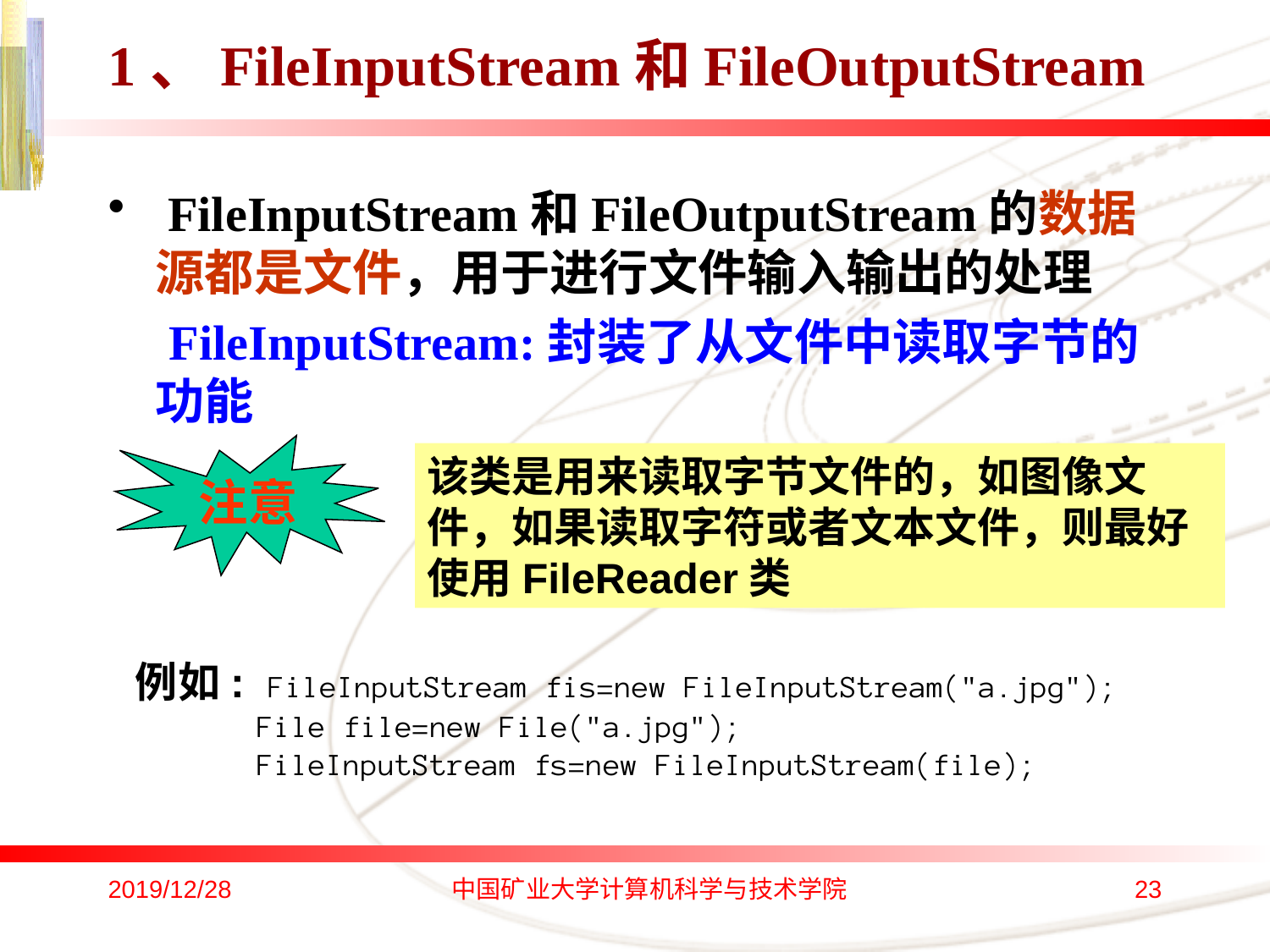

# 1、FileInputStream和FileOutputStream
 FileInputStream和FileOutputStream的数据源都是文件，用于进行文件输入输出的处理
　FileInputStream:封装了从文件中读取字节的功能

注意
该类是用来读取字节文件的，如图像文件，如果读取字符或者文本文件，则最好使用FileReader类
例如:  FileInputStream fis=new FileInputStream("a.jpg");
       File file=new File("a.jpg");
       FileInputStream fs=new FileInputStream(file);
2019/12/28
中国矿业大学计算机科学与技术学院
23